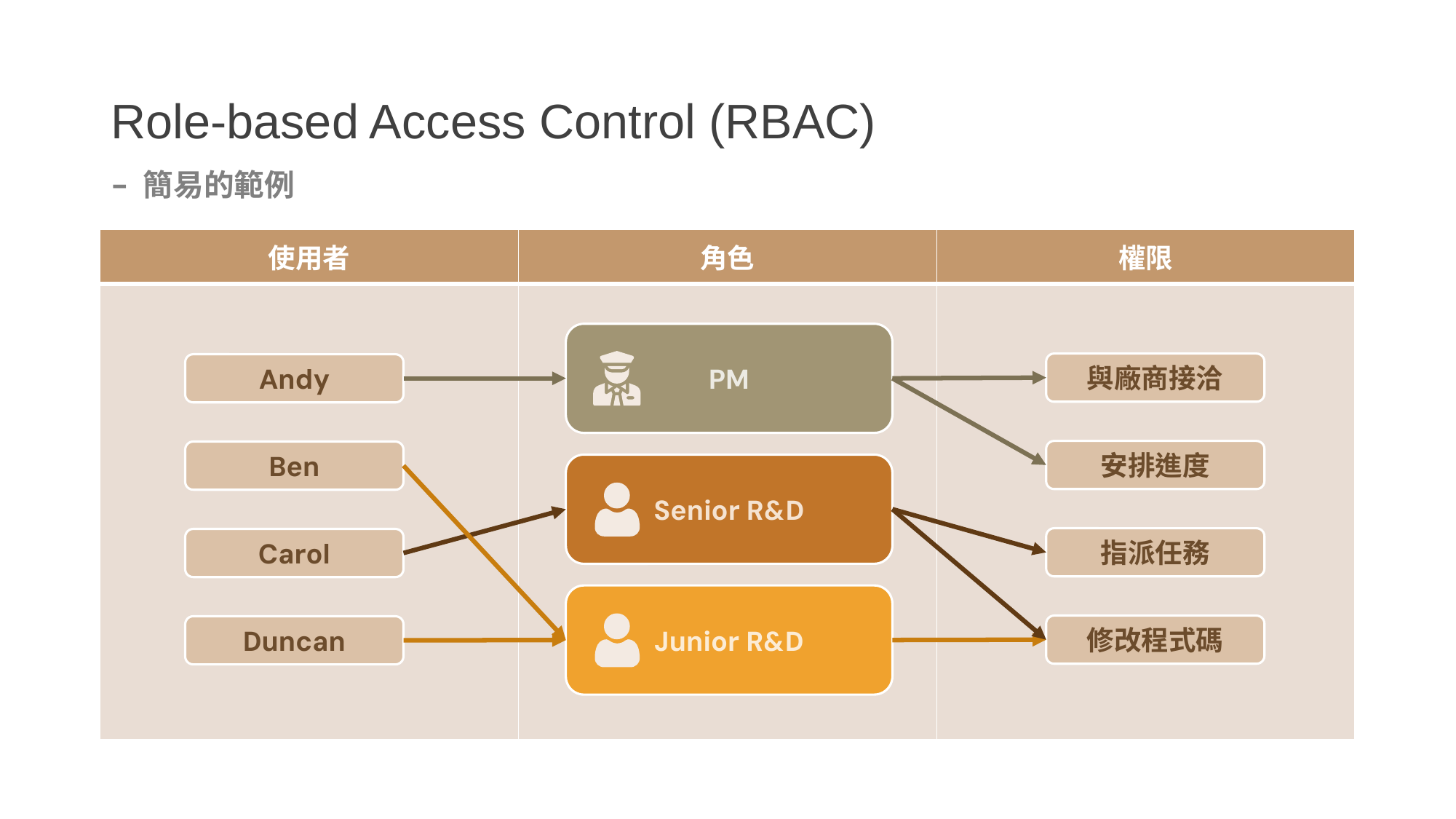

# Role-based Access Control (RBAC)
- 簡易的範例
| 使用者 | 角色 | 權限 |
| --- | --- | --- |
|  |  |  |
PM
Senior R&D
Junior R&D

與廠商接洽
安排進度
指派任務
修改程式碼
Andy
Ben
Carol
Duncan